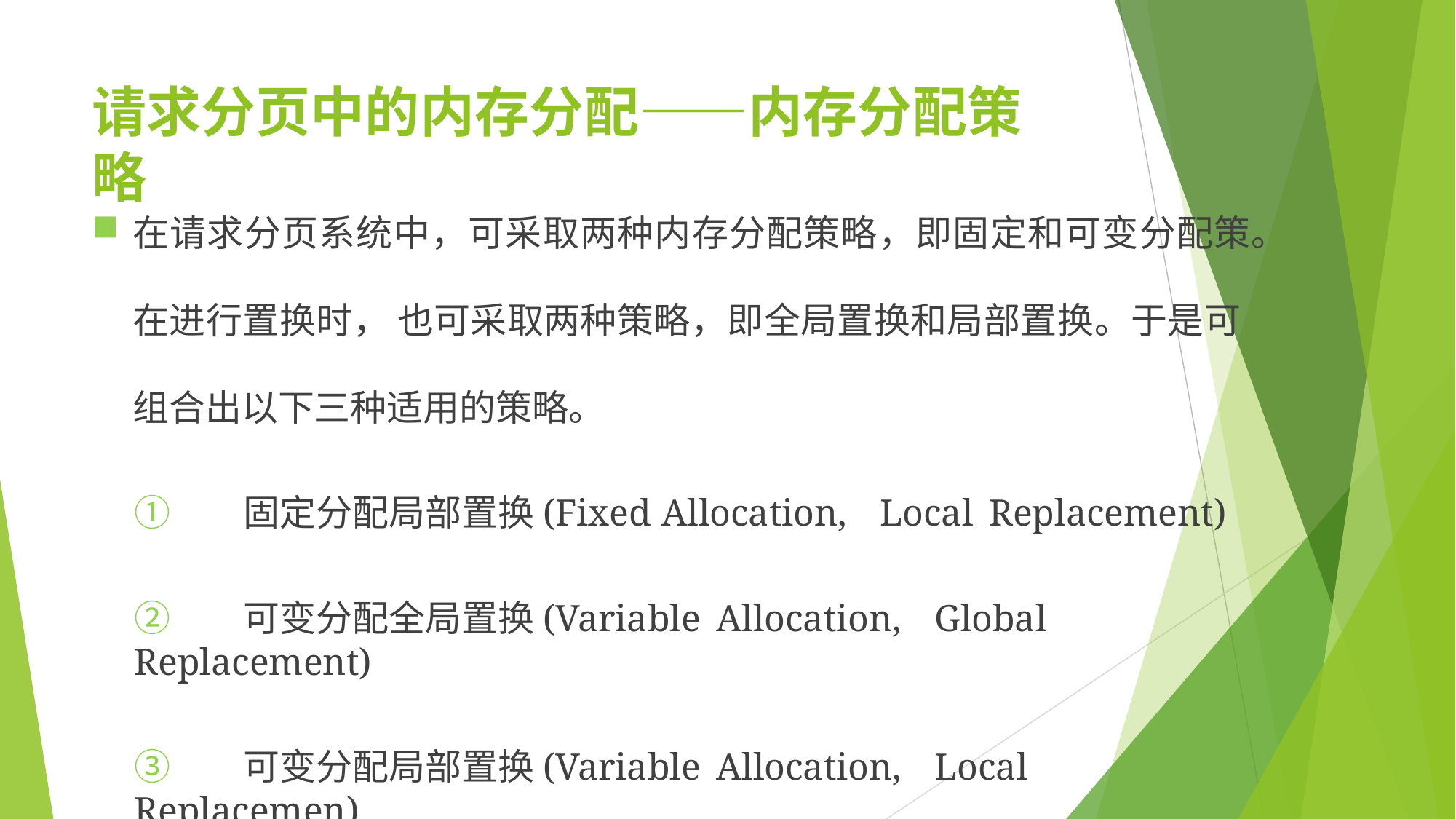

# 请求分页中的内存分配——内存分配策略
在请求分页系统中，可采取两种内存分配策略，即固定和可变分配策。
在进行置换时， 也可采取两种策略，即全局置换和局部置换。于是可 组合出以下三种适用的策略。

①	固定分配局部置换(Fixed	Allocation,	Local	Replacement)

②	可变分配全局置换(Variable	Allocation,	Global	Replacement)

③	可变分配局部置换(Variable	Allocation,	Local	Replacemen)